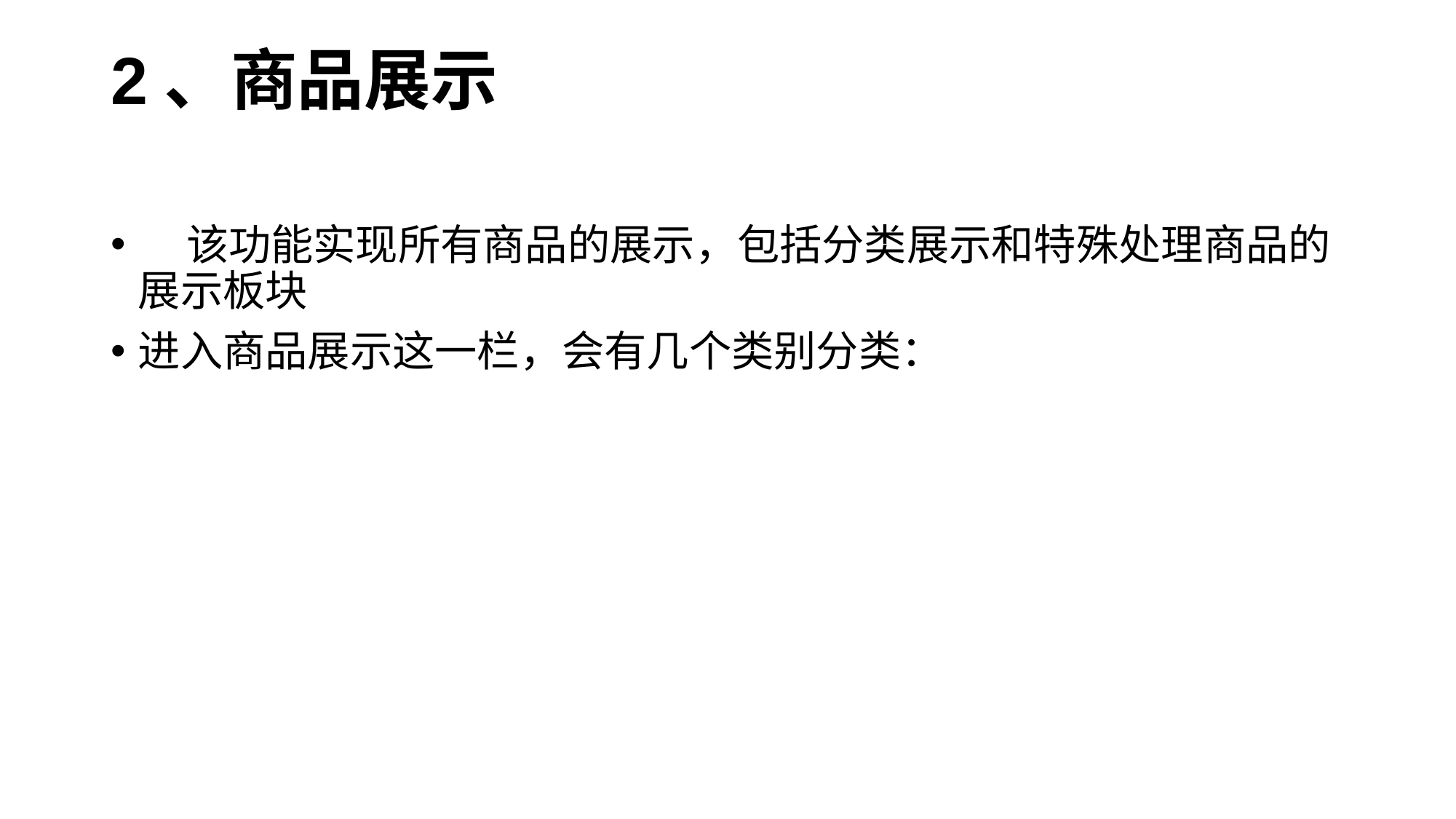

# 2、商品展示
    该功能实现所有商品的展示，包括分类展示和特殊处理商品的展示板块
进入商品展示这一栏，会有几个类别分类：